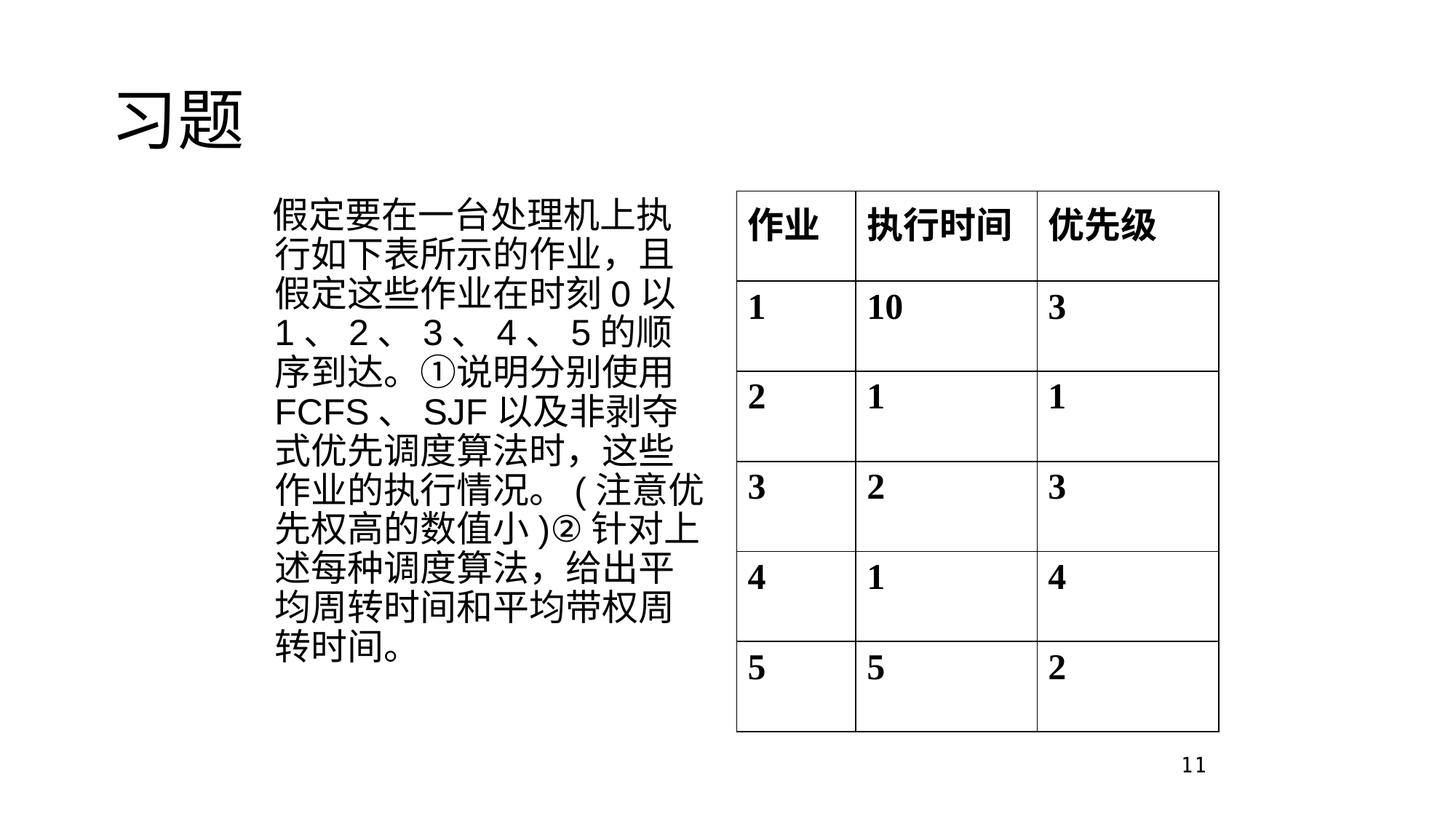

习题
  假定要在一台处理机上执行如下表所示的作业，且假定这些作业在时刻0以1、2、3、4、5的顺序到达。①说明分别使用FCFS、SJF以及非剥夺式优先调度算法时，这些作业的执行情况。(注意优先权高的数值小)②针对上述每种调度算法，给出平均周转时间和平均带权周转时间。
| 作业 | 执行时间 | 优先级 |
| --- | --- | --- |
| 1 | 10 | 3 |
| 2 | 1 | 1 |
| 3 | 2 | 3 |
| 4 | 1 | 4 |
| 5 | 5 | 2 |
11